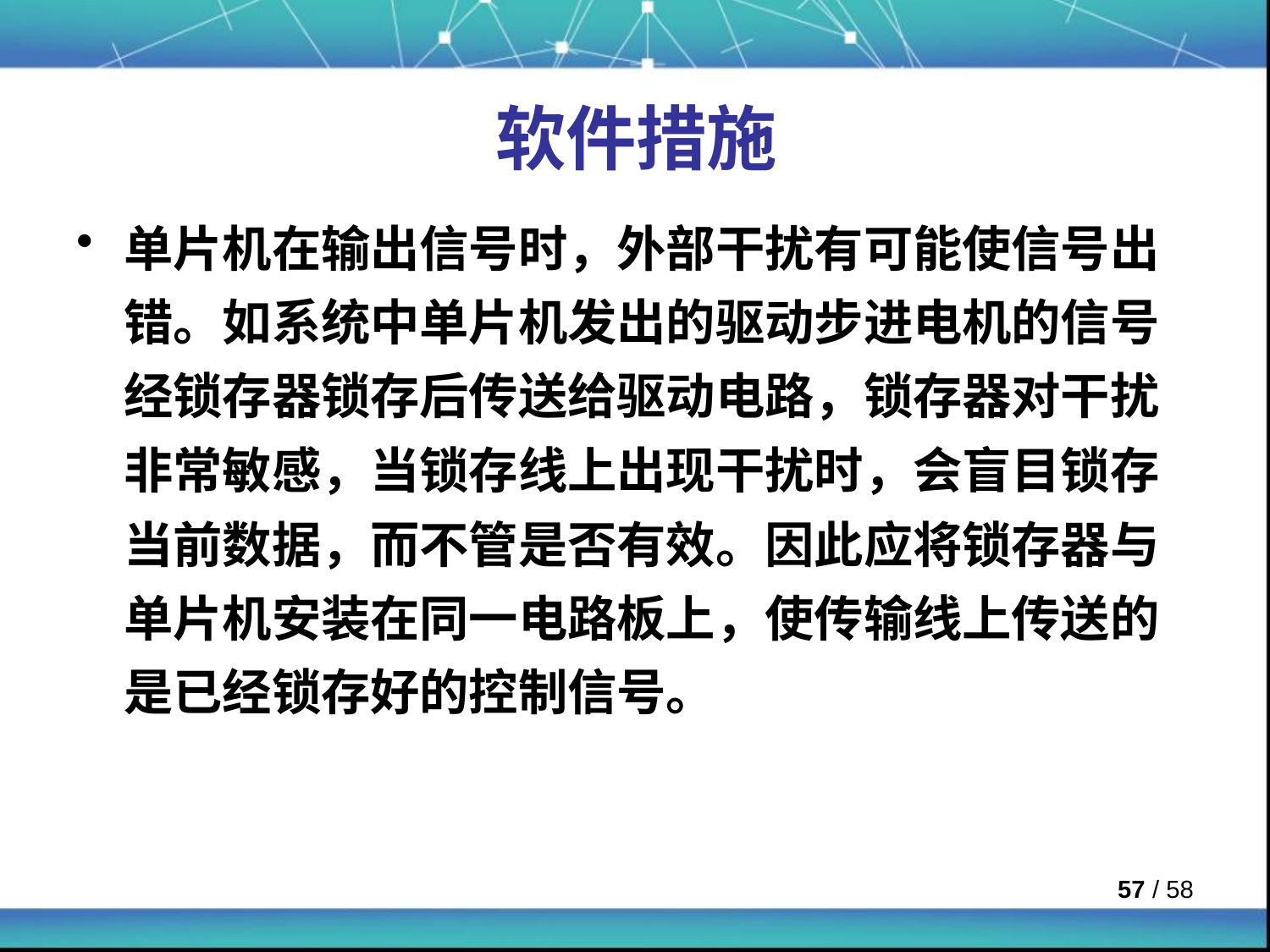

# 软件措施
单片机在输出信号时，外部干扰有可能使信号出错。如系统中单片机发出的驱动步进电机的信号经锁存器锁存后传送给驱动电路，锁存器对干扰非常敏感，当锁存线上出现干扰时，会盲目锁存当前数据，而不管是否有效。因此应将锁存器与单片机安装在同一电路板上，使传输线上传送的是已经锁存好的控制信号。
57 / 58